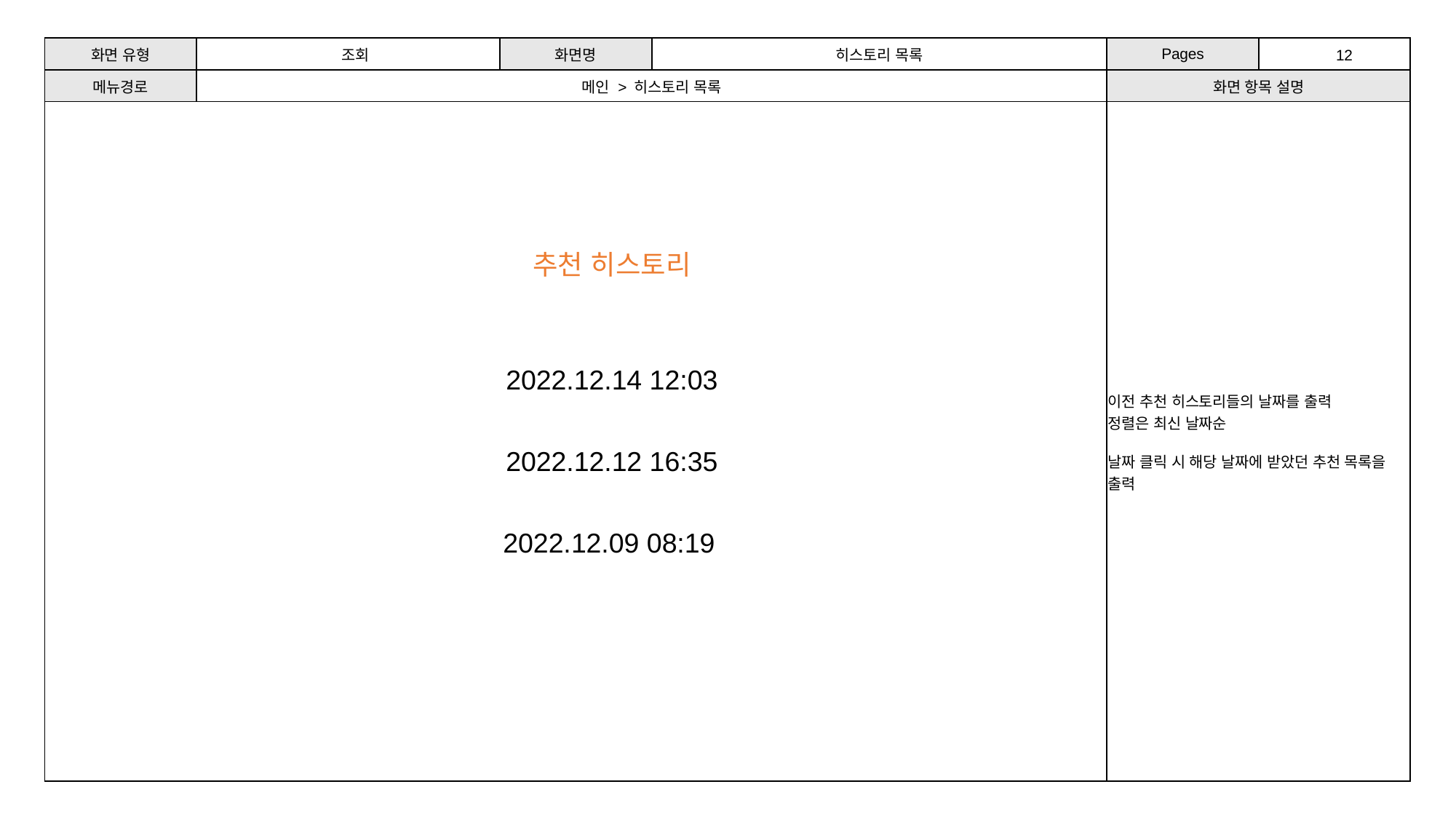

| 화면 유형 | 조회 | 화면명 | 히스토리 목록 | Pages | 12 |
| --- | --- | --- | --- | --- | --- |
| 메뉴경로 | 메인 > 히스토리 목록 |  |  | 화면 항목 설명 |  |
|  |  |  |  | 이전 추천 히스토리들의 날짜를 출력 정렬은 최신 날짜순 날짜 클릭 시 해당 날짜에 받았던 추천 목록을 출력 |  |
추천 히스토리
2022.12.14 12:03
2022.12.12 16:35
2022.12.09 08:19